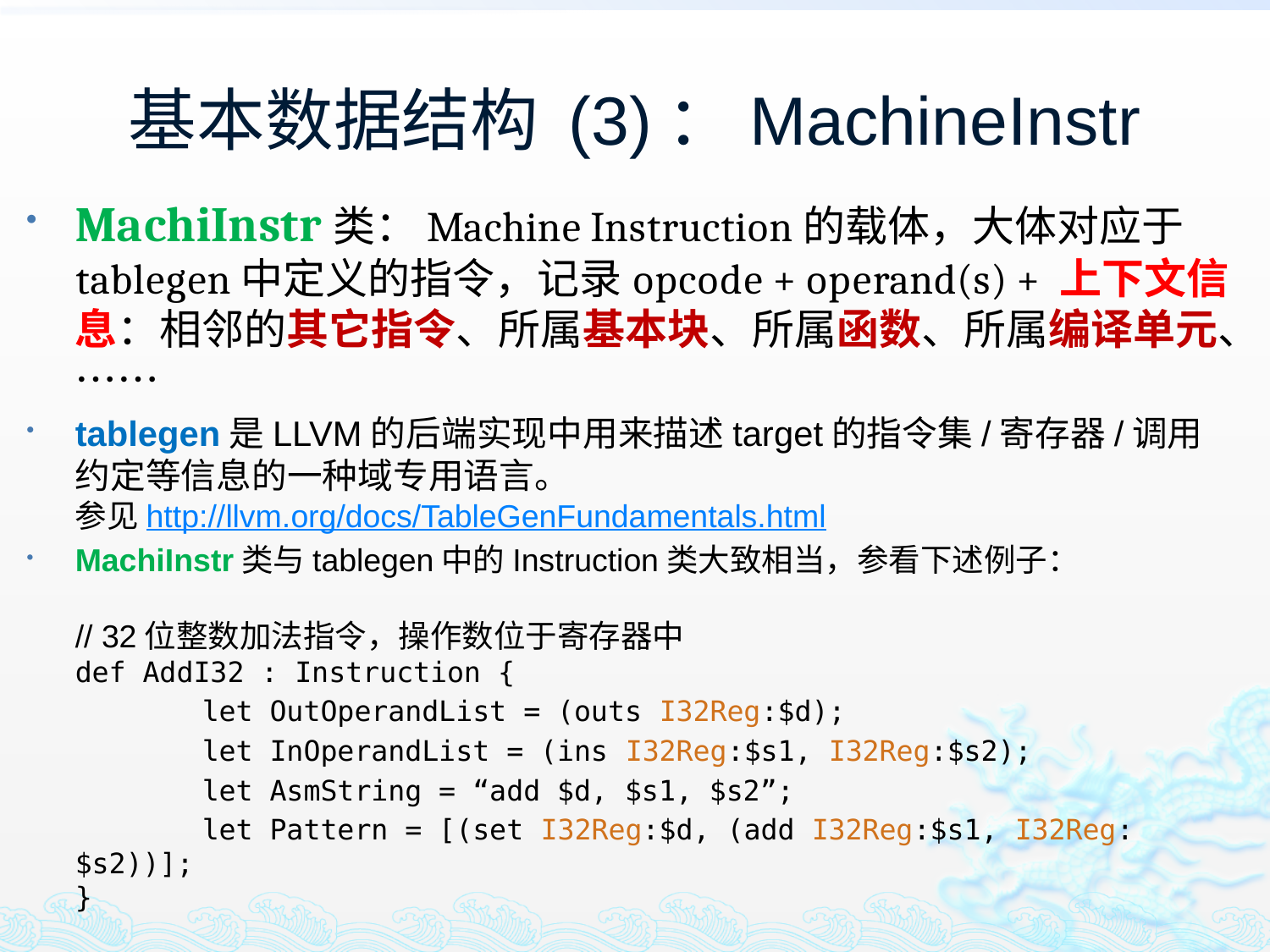

# 基本数据结构 (3)：MachineInstr
MachiInstr类：Machine Instruction的载体，大体对应于tablegen中定义的指令，记录opcode + operand(s) + 上下文信息：相邻的其它指令、所属基本块、所属函数、所属编译单元、……
tablegen是LLVM的后端实现中用来描述target的指令集/寄存器/调用约定等信息的一种域专用语言。
参见http://llvm.org/docs/TableGenFundamentals.html
MachiInstr类与tablegen中的Instruction类大致相当，参看下述例子：
// 32位整数加法指令，操作数位于寄存器中
def AddI32 : Instruction {
		let OutOperandList = (outs I32Reg:$d);
		let InOperandList = (ins I32Reg:$s1, I32Reg:$s2);
		let AsmString = “add $d, $s1, $s2”;
		let Pattern = [(set I32Reg:$d, (add I32Reg:$s1, I32Reg:$s2))];
}